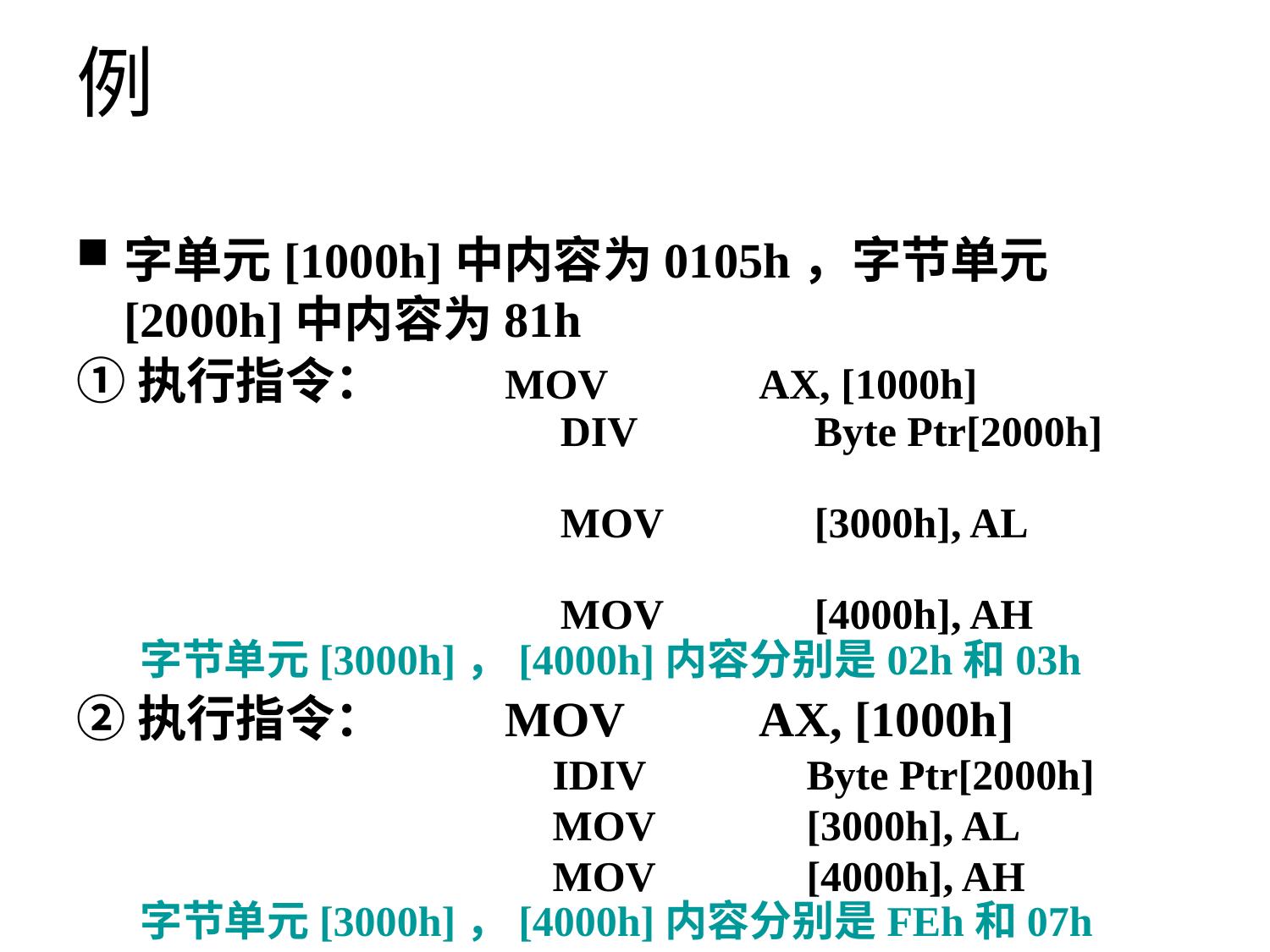

# 例
字单元[1000h]中内容为0105h，字节单元[2000h]中内容为81h
①执行指令：	MOV		AX, [1000h]
				DIV		Byte Ptr[2000h]
				MOV		[3000h], AL
				MOV		[4000h], AH
字节单元[3000h]，[4000h]内容分别是02h和03h
②执行指令：	MOV		AX, [1000h]
			IDIV		Byte Ptr[2000h]
			MOV		[3000h], AL
			MOV		[4000h], AH
字节单元[3000h]，[4000h]内容分别是FEh和07h